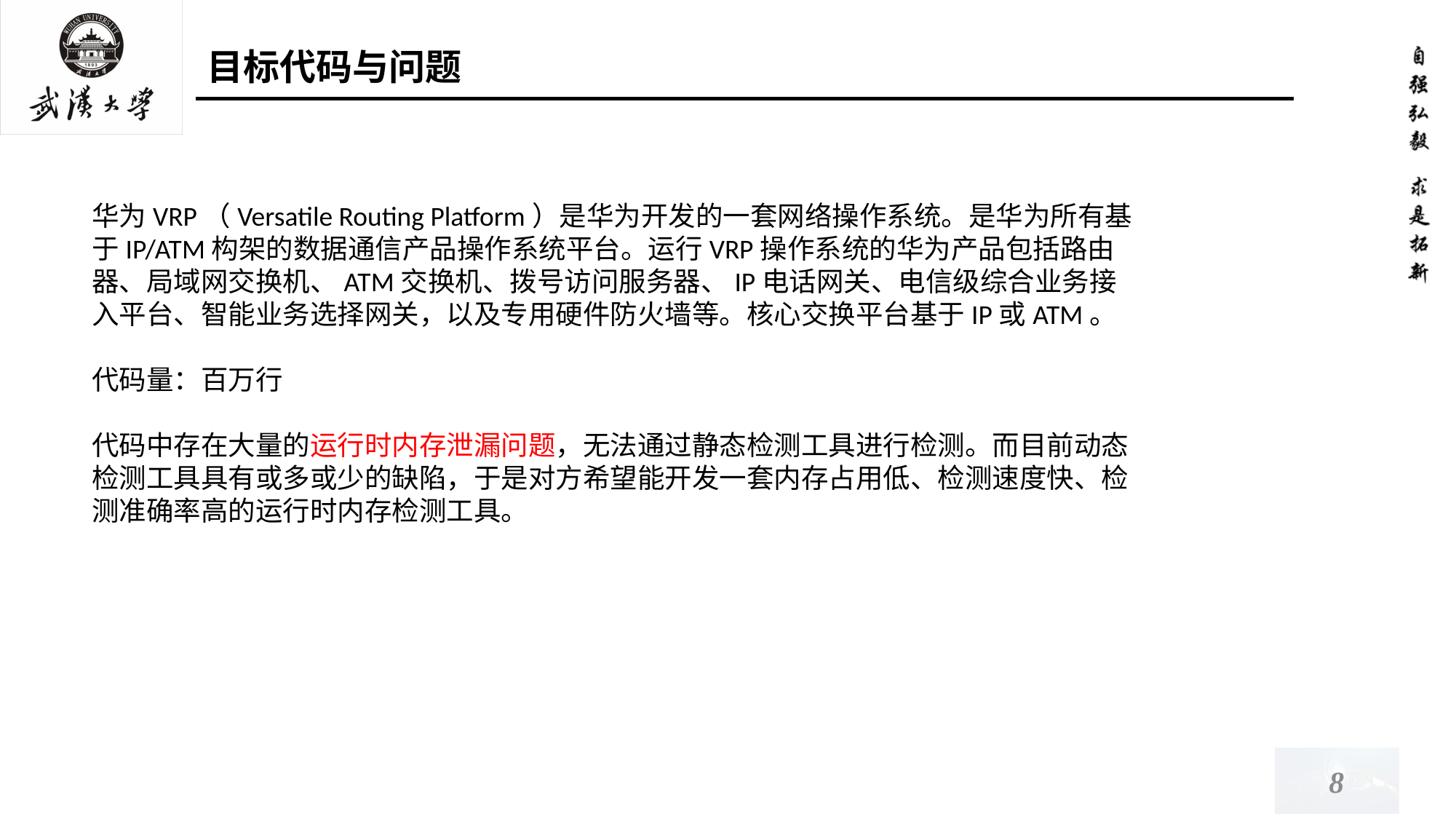

# 目标代码与问题
华为VRP（Versatile Routing Platform）是华为开发的一套网络操作系统。是华为所有基于IP/ATM构架的数据通信产品操作系统平台。运行VRP操作系统的华为产品包括路由器、局域网交换机、ATM交换机、拨号访问服务器、IP电话网关、电信级综合业务接入平台、智能业务选择网关，以及专用硬件防火墙等。核心交换平台基于IP或ATM。

代码量：百万行

代码中存在大量的运行时内存泄漏问题，无法通过静态检测工具进行检测。而目前动态检测工具具有或多或少的缺陷，于是对方希望能开发一套内存占用低、检测速度快、检测准确率高的运行时内存检测工具。
8